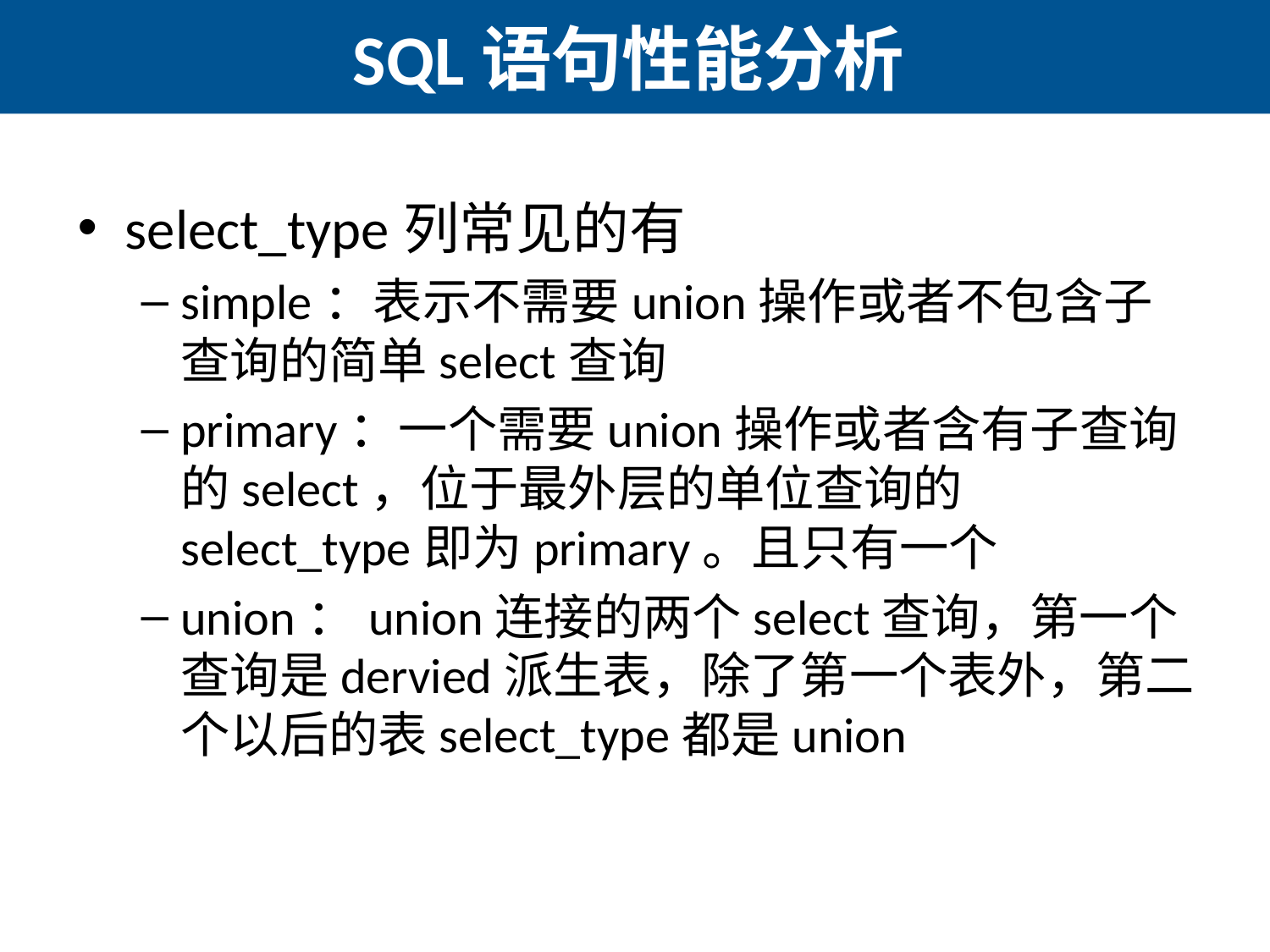

# SQL语句性能分析
select_type列常见的有
simple：表示不需要union操作或者不包含子查询的简单select查询
primary：一个需要union操作或者含有子查询的select，位于最外层的单位查询的select_type即为primary。且只有一个
union：union连接的两个select查询，第一个查询是dervied派生表，除了第一个表外，第二个以后的表select_type都是union